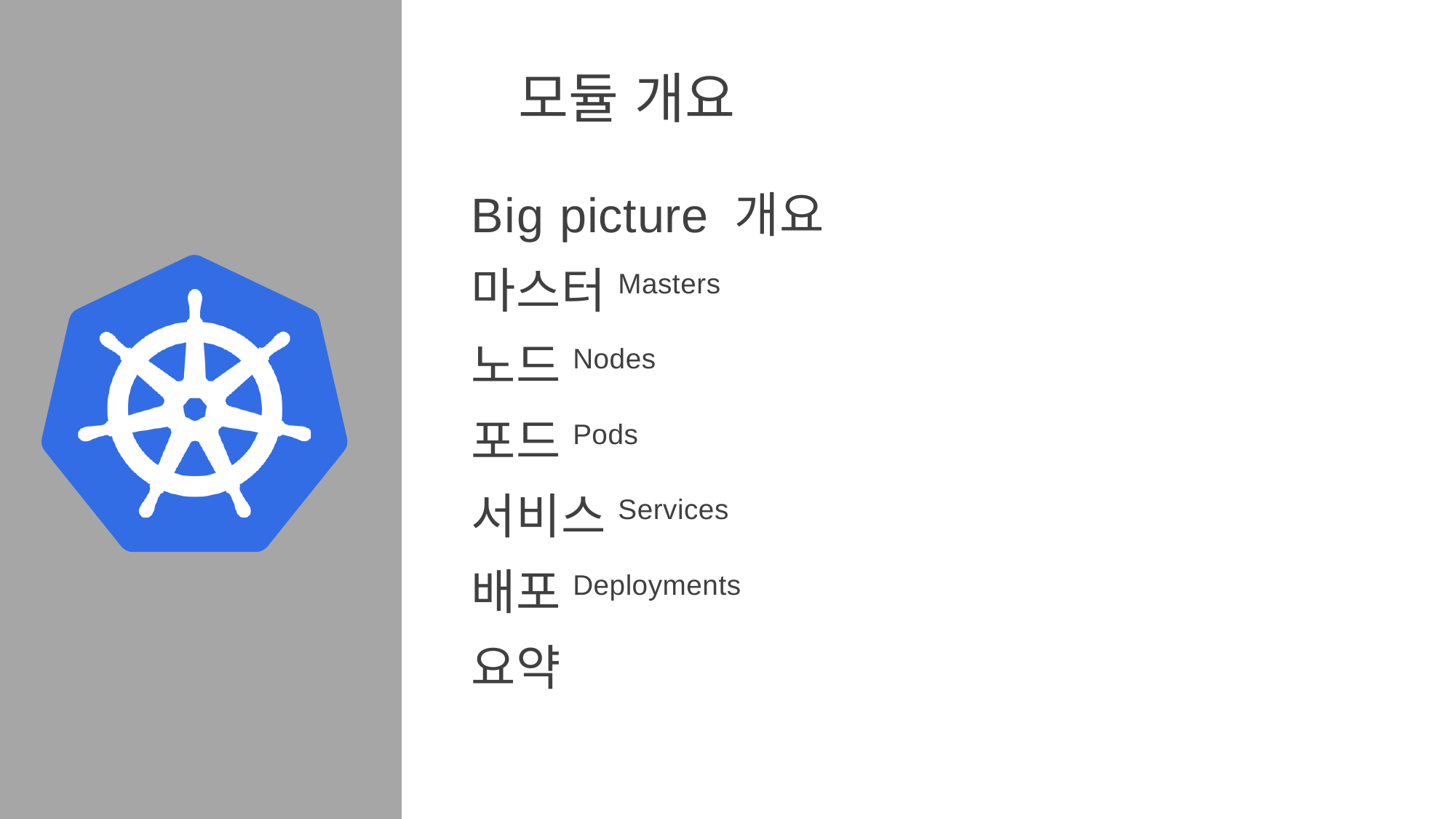

# 모듈 개요
Big picture 개요
마스터Masters
노드Nodes
포드Pods
서비스Services
배포Deployments
요약